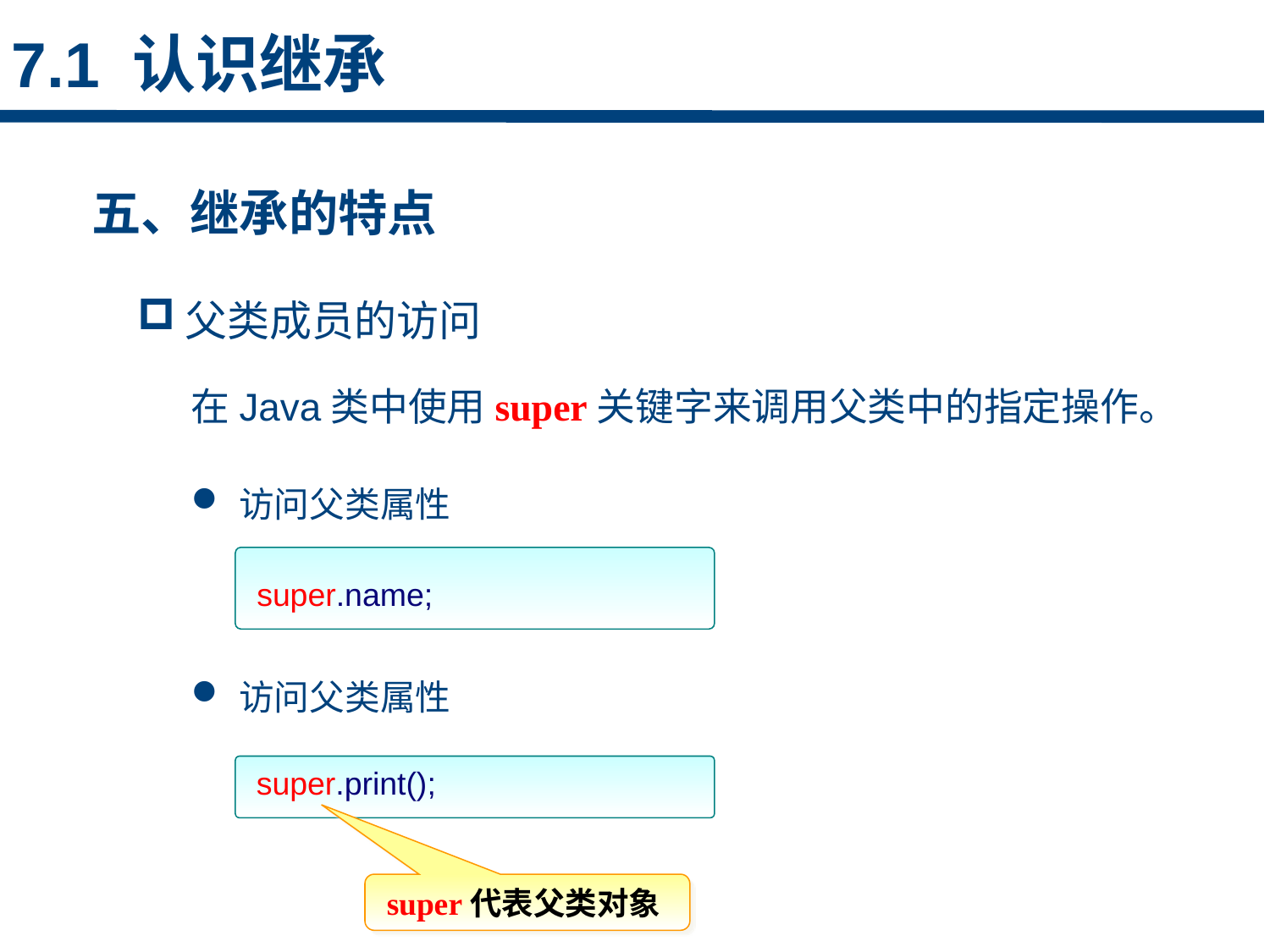

7.1 认识继承
五、继承的特点
父类成员的访问
点击添加文本
在Java类中使用super关键字来调用父类中的指定操作。
点击添加文本
访问父类属性
super.name;
点击添加文本
访问父类属性
super.print();
点击添加文本
super代表父类对象